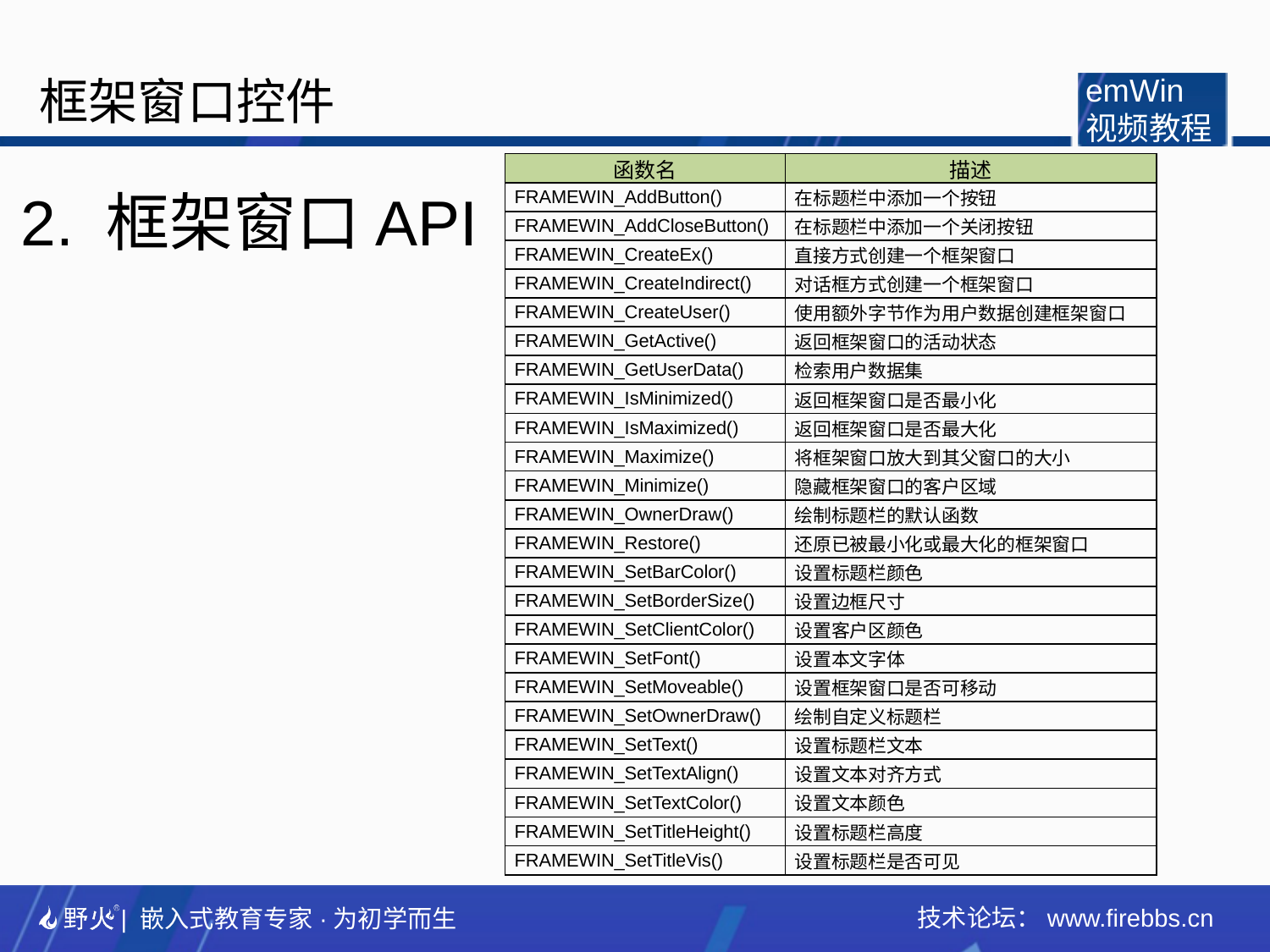

框架窗口控件
emWin
视频教程
| 函数名 | 描述 |
| --- | --- |
| FRAMEWIN\_AddButton() | 在标题栏中添加一个按钮 |
| FRAMEWIN\_AddCloseButton() | 在标题栏中添加一个关闭按钮 |
| FRAMEWIN\_CreateEx() | 直接方式创建一个框架窗口 |
| FRAMEWIN\_CreateIndirect() | 对话框方式创建一个框架窗口 |
| FRAMEWIN\_CreateUser() | 使用额外字节作为用户数据创建框架窗口 |
| FRAMEWIN\_GetActive() | 返回框架窗口的活动状态 |
| FRAMEWIN\_GetUserData() | 检索用户数据集 |
| FRAMEWIN\_IsMinimized() | 返回框架窗口是否最小化 |
| FRAMEWIN\_IsMaximized() | 返回框架窗口是否最大化 |
| FRAMEWIN\_Maximize() | 将框架窗口放大到其父窗口的大小 |
| FRAMEWIN\_Minimize() | 隐藏框架窗口的客户区域 |
| FRAMEWIN\_OwnerDraw() | 绘制标题栏的默认函数 |
| FRAMEWIN\_Restore() | 还原已被最小化或最大化的框架窗口 |
| FRAMEWIN\_SetBarColor() | 设置标题栏颜色 |
| FRAMEWIN\_SetBorderSize() | 设置边框尺寸 |
| FRAMEWIN\_SetClientColor() | 设置客户区颜色 |
| FRAMEWIN\_SetFont() | 设置本文字体 |
| FRAMEWIN\_SetMoveable() | 设置框架窗口是否可移动 |
| FRAMEWIN\_SetOwnerDraw() | 绘制自定义标题栏 |
| FRAMEWIN\_SetText() | 设置标题栏文本 |
| FRAMEWIN\_SetTextAlign() | 设置文本对齐方式 |
| FRAMEWIN\_SetTextColor() | 设置文本颜色 |
| FRAMEWIN\_SetTitleHeight() | 设置标题栏高度 |
| FRAMEWIN\_SetTitleVis() | 设置标题栏是否可见 |
2. 框架窗口API